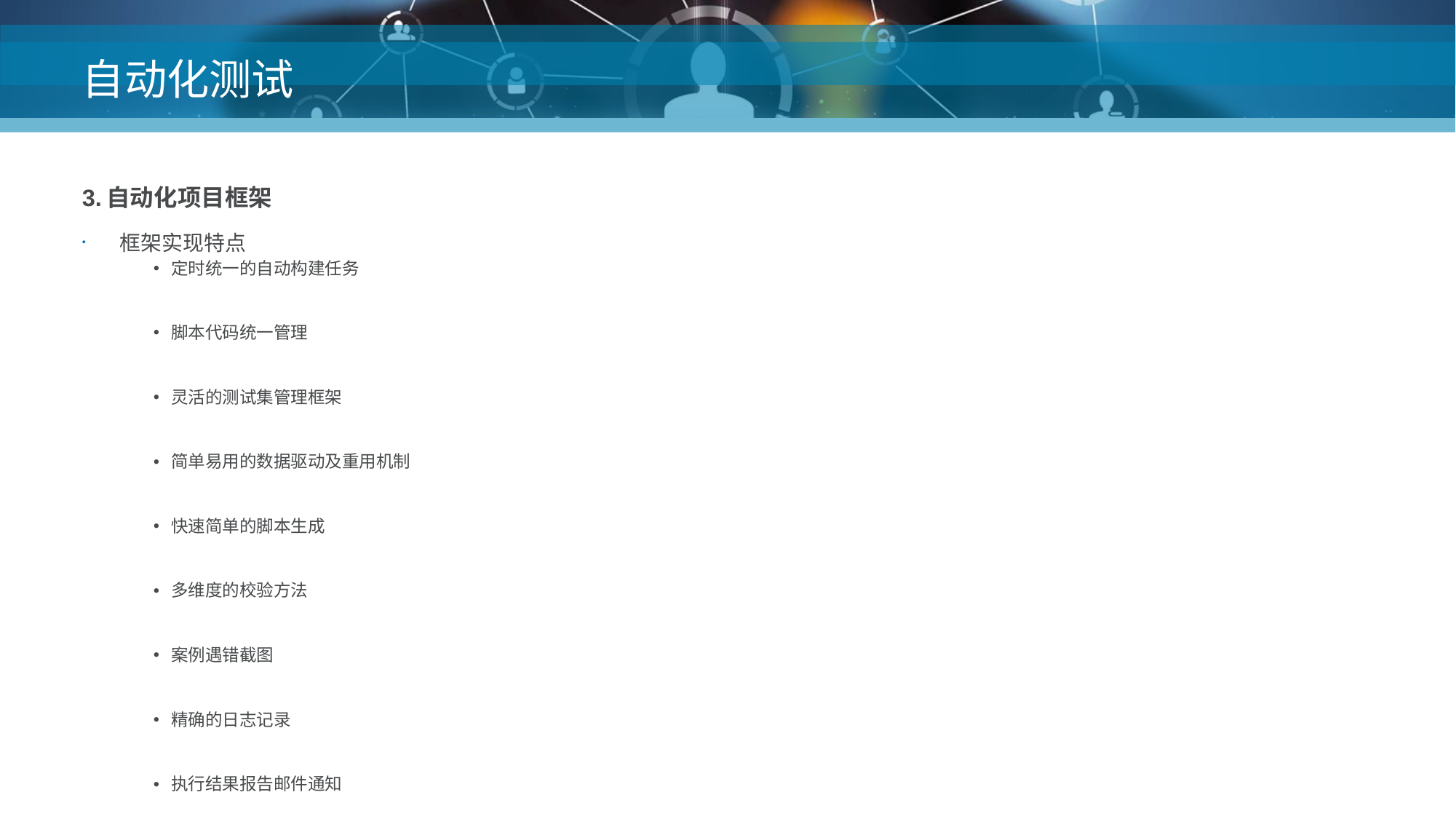

自动化测试
3.自动化项目框架
框架实现特点
定时统一的自动构建任务

脚本代码统一管理

灵活的测试集管理框架

简单易用的数据驱动及重用机制

快速简单的脚本生成

多维度的校验方法

案例遇错截图

精确的日志记录

执行结果报告邮件通知